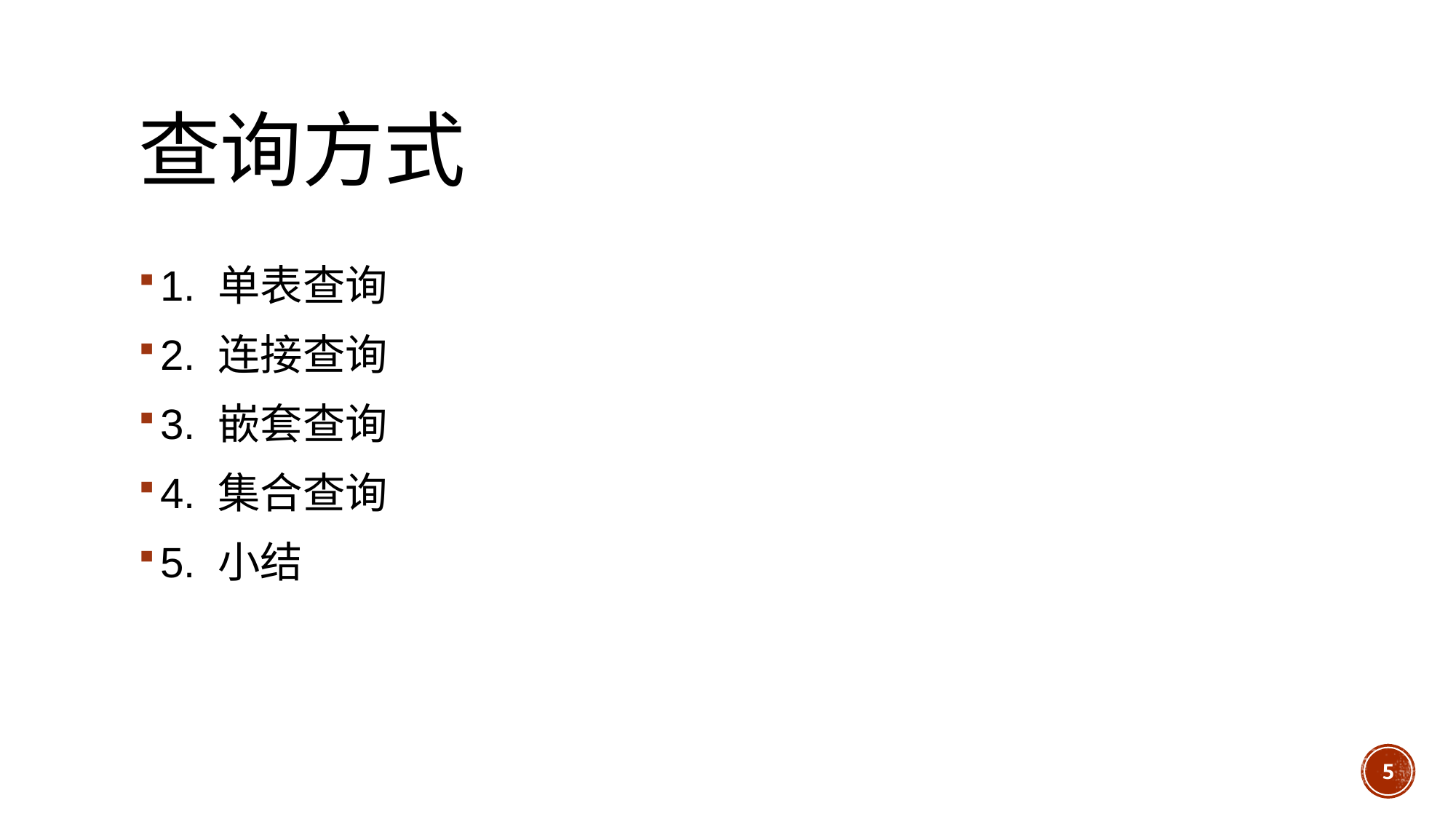

# 查询方式
1. 单表查询
2. 连接查询
3. 嵌套查询
4. 集合查询
5. 小结
5